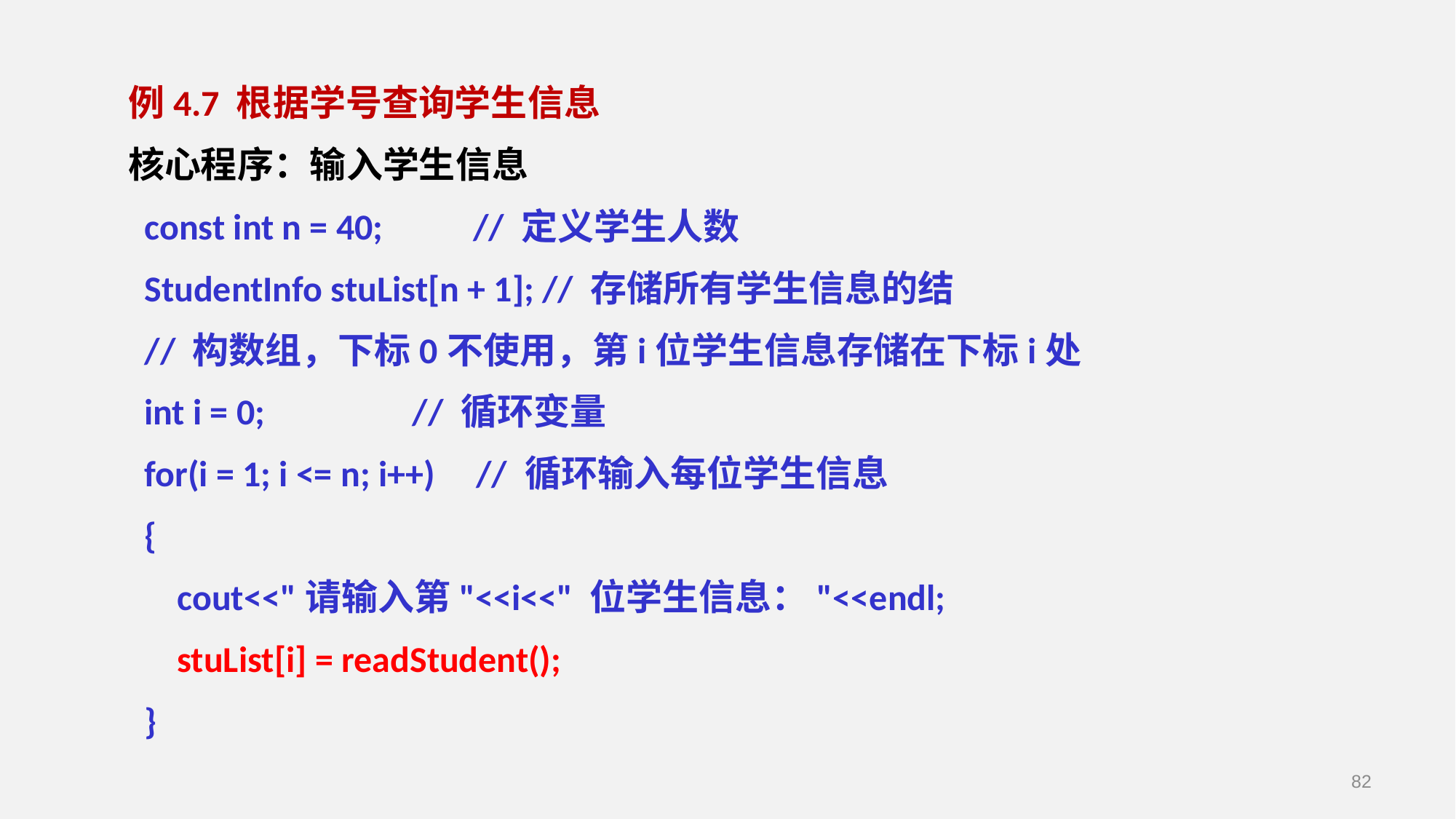

例4.7 根据学号查询学生信息
核心程序：输入学生信息
  const int n = 40;           // 定义学生人数
  StudentInfo stuList[n + 1]; // 存储所有学生信息的结
  // 构数组，下标0不使用，第i位学生信息存储在下标i处
  int i = 0;                  // 循环变量
  for(i = 1; i <= n; i++)     // 循环输入每位学生信息
  {
      cout<<"请输入第"<<i<<" 位学生信息："<<endl;
      stuList[i] = readStudent();
  }
82